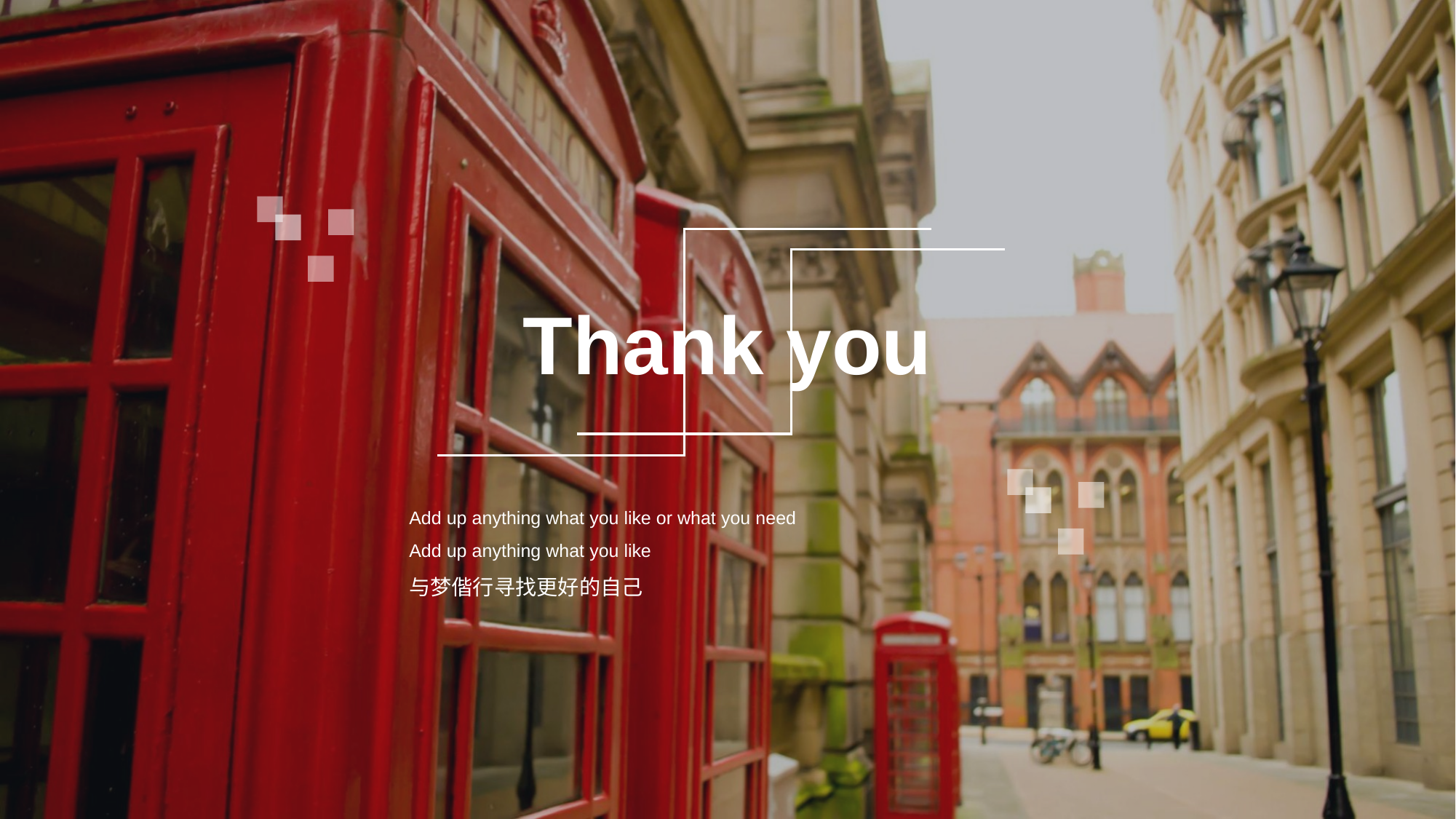

Thank you

Add up anything what you like or what you need
Add up anything what you like
与梦偕行寻找更好的自己